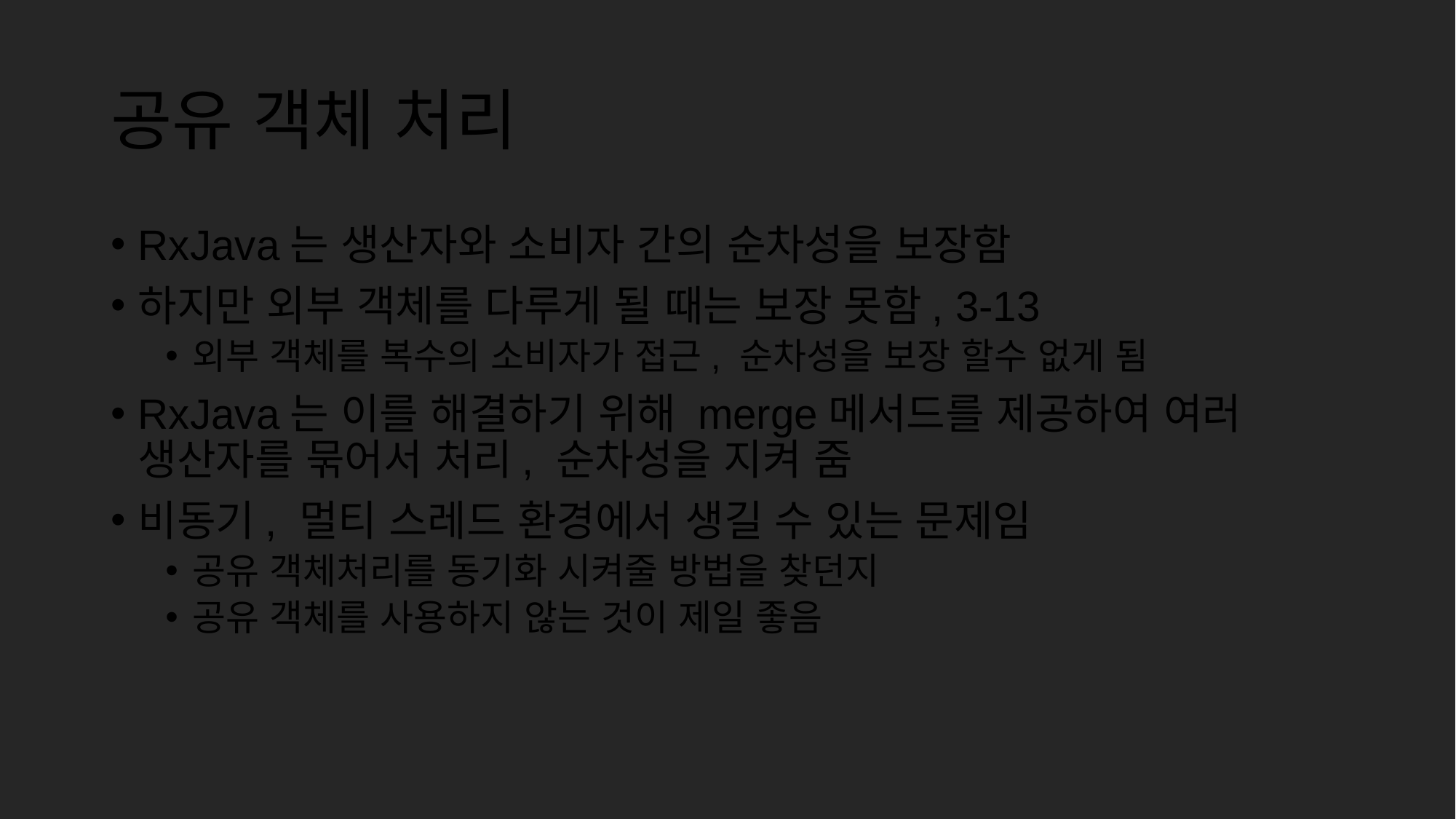

# 공유 객체 처리
RxJava는 생산자와 소비자 간의 순차성을 보장함
하지만 외부 객체를 다루게 될 때는 보장 못함, 3-13
외부 객체를 복수의 소비자가 접근, 순차성을 보장 할수 없게 됨
RxJava는 이를 해결하기 위해 merge메서드를 제공하여 여러 생산자를 묶어서 처리, 순차성을 지켜 줌
비동기, 멀티 스레드 환경에서 생길 수 있는 문제임
공유 객체처리를 동기화 시켜줄 방법을 찾던지
공유 객체를 사용하지 않는 것이 제일 좋음